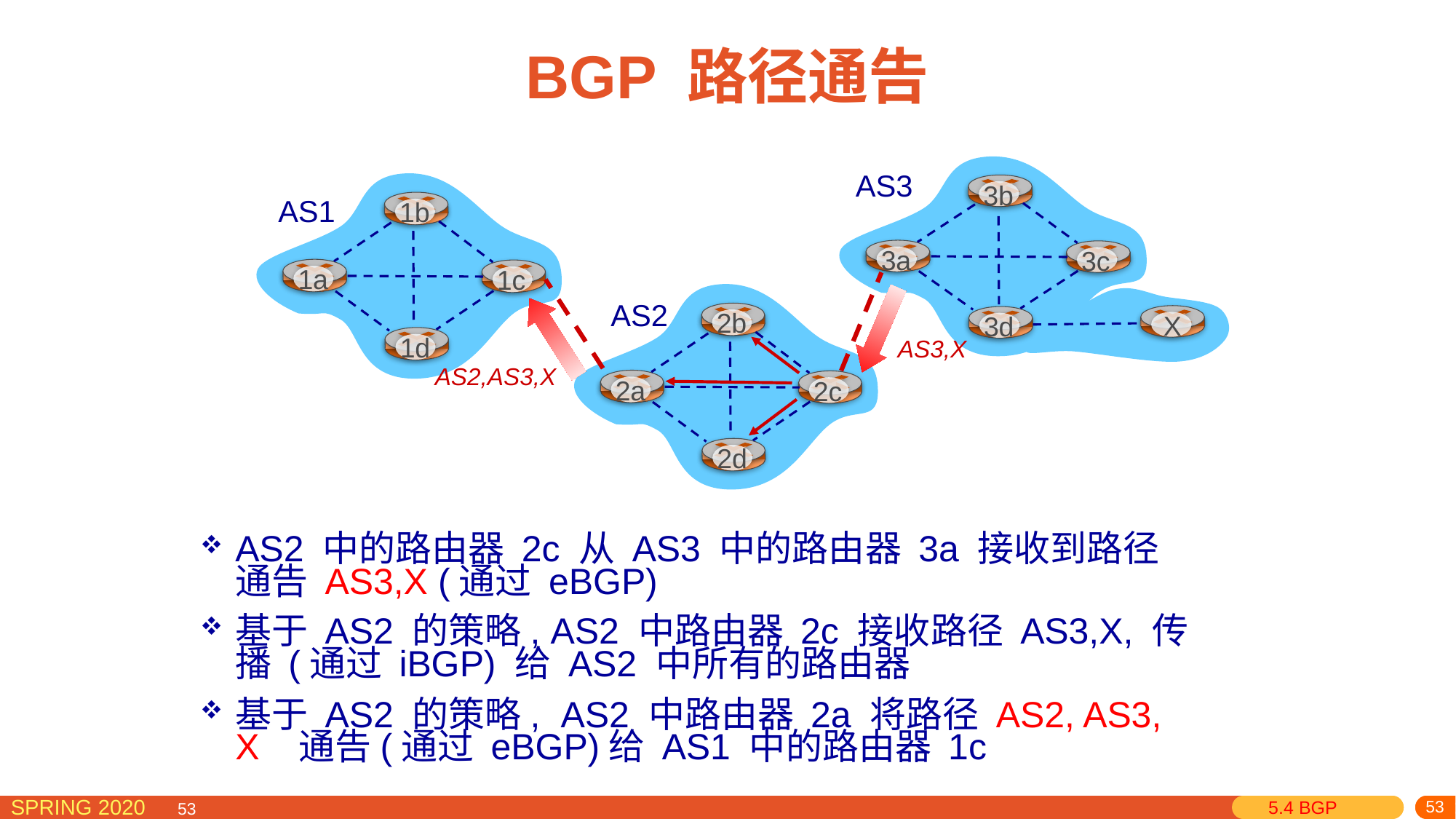

# BGP 路径通告

AS3
3b

3a

3c

3d

1b

1a

1c

1d

AS1

2b

2a

2c

2d

AS3,X

  X

AS2

AS2,AS3,X
AS2 中的路由器 2c 从 AS3 中的路由器 3a 接收到路径通告 AS3,X (通过 eBGP)
基于 AS2 的策略, AS2 中路由器 2c 接收路径 AS3,X, 传播 (通过 iBGP) 给 AS2 中所有的路由器

基于 AS2 的策略,  AS2 中路由器 2a 将路径 AS2, AS3, X   通告(通过 eBGP)给 AS1 中的路由器 1c

5.4 BGP